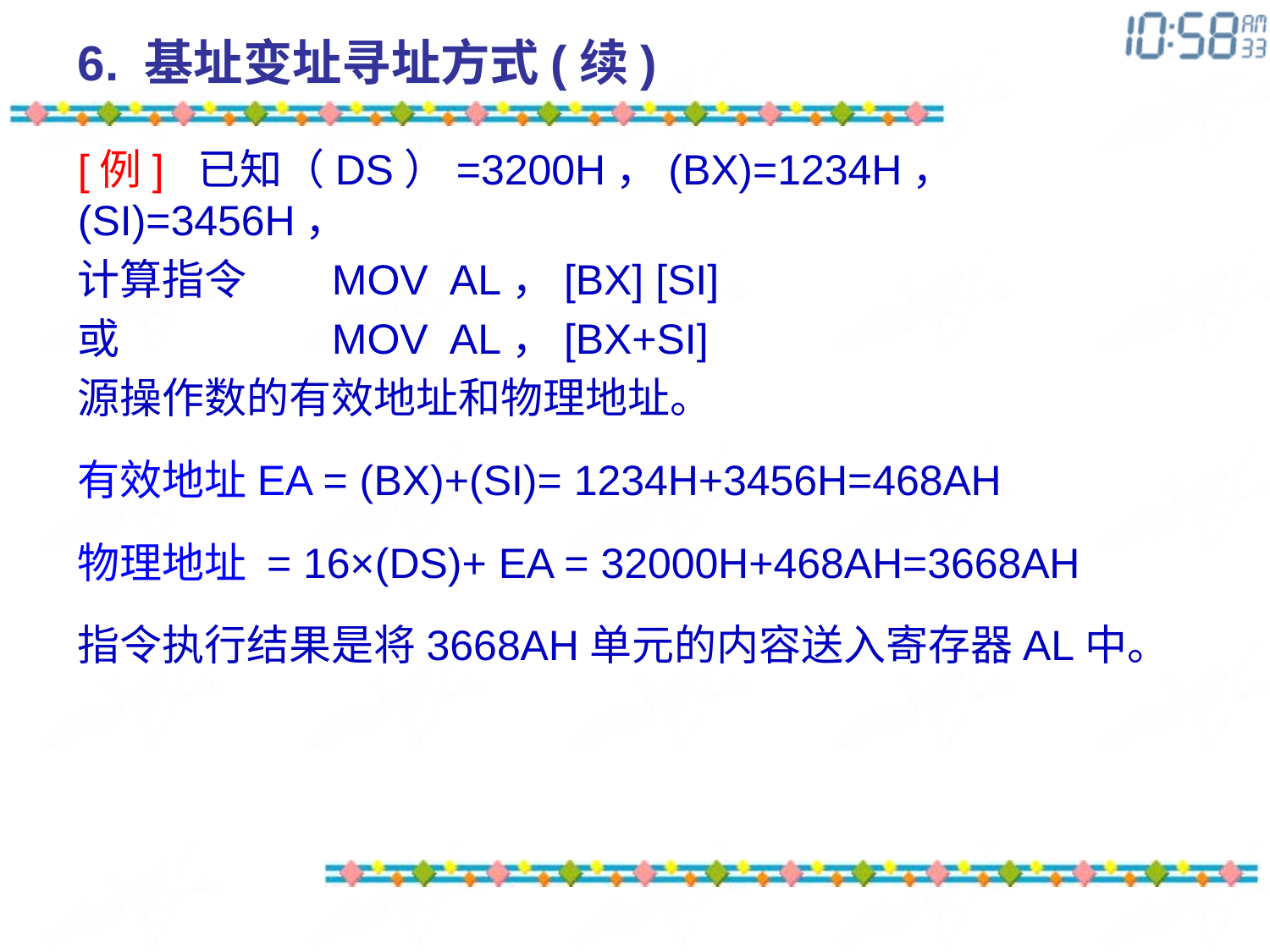

# 6. 基址变址寻址方式(续)
[例]  已知（DS）=3200H，(BX)=1234H，(SI)=3456H，
计算指令	MOV  AL，[BX] [SI]
或		MOV  AL，[BX+SI]
源操作数的有效地址和物理地址。
有效地址EA = (BX)+(SI)= 1234H+3456H=468AH
物理地址 = 16×(DS)+ EA = 32000H+468AH=3668AH
指令执行结果是将3668AH单元的内容送入寄存器AL中。